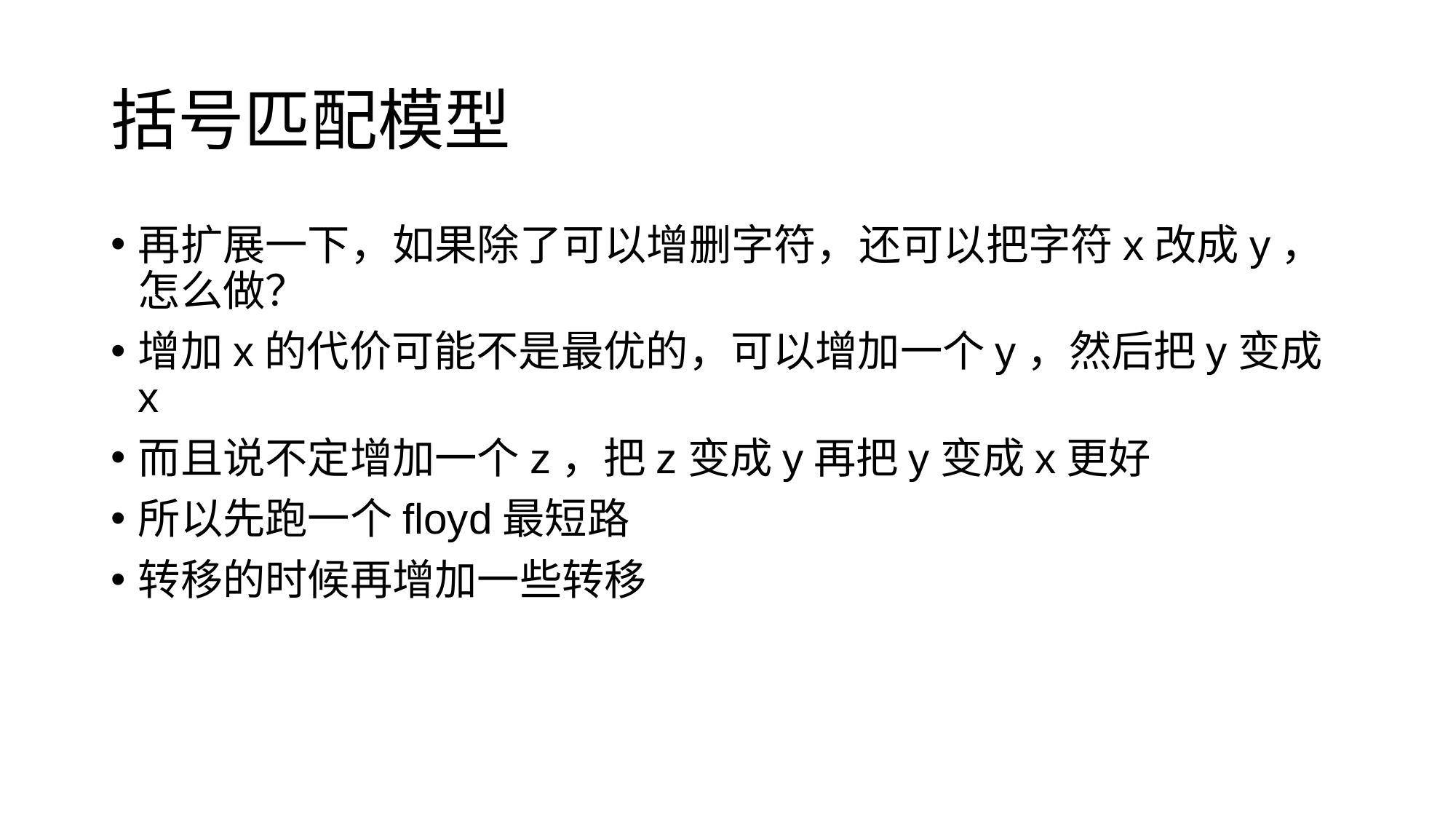

# 括号匹配模型
再扩展一下，如果除了可以增删字符，还可以把字符x改成y，怎么做？
增加x的代价可能不是最优的，可以增加一个y，然后把y变成x
而且说不定增加一个z，把z变成y再把y变成x更好
所以先跑一个floyd最短路
转移的时候再增加一些转移